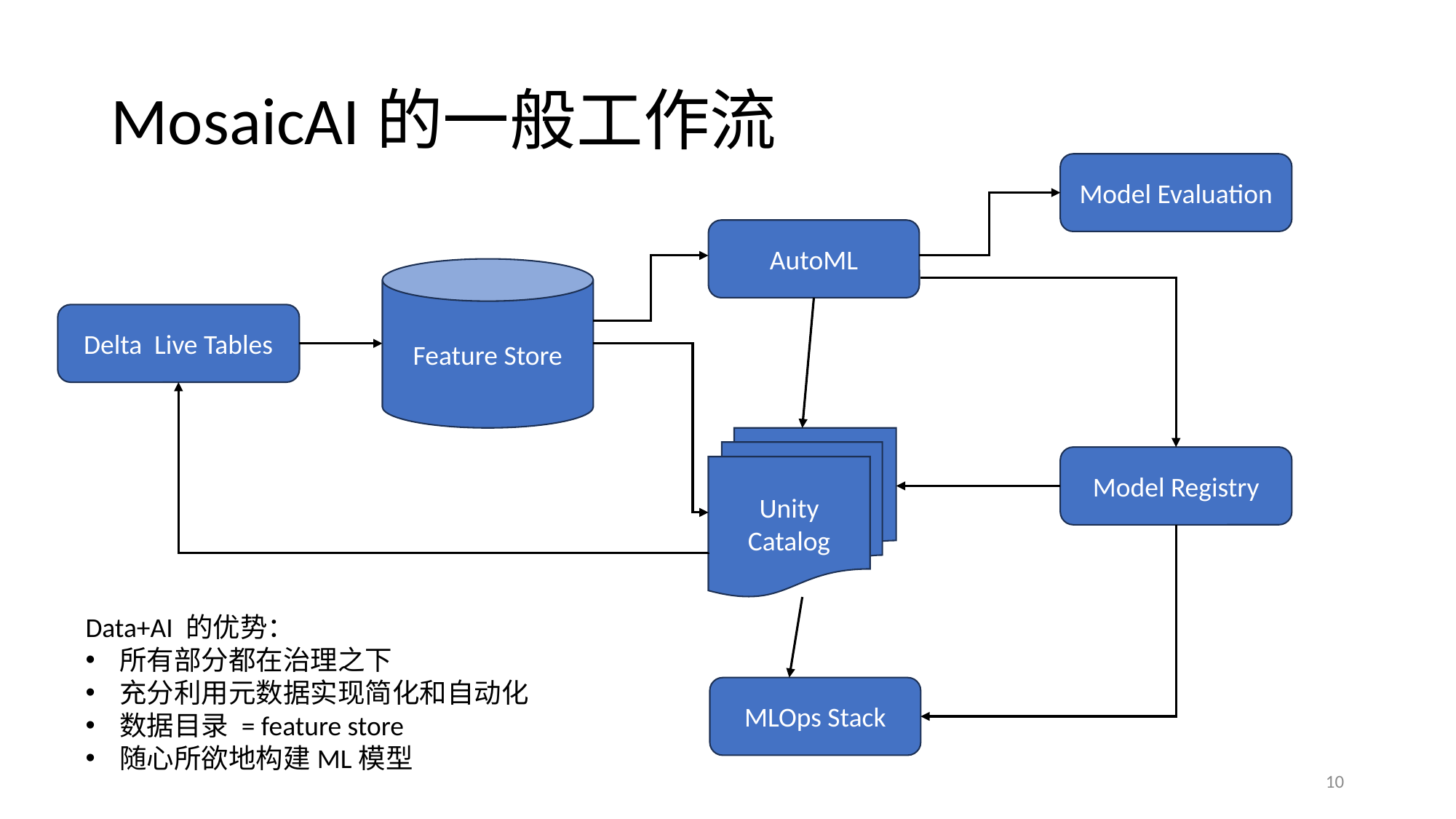

# MosaicAI的一般工作流
Model Evaluation
AutoML
Feature Store
Delta  Live Tables
Unity Catalog
Model Registry
Data+AI 的优势：
所有部分都在治理之下
充分利用元数据实现简化和自动化
数据目录 = feature store
随心所欲地构建ML模型
MLOps Stack
10